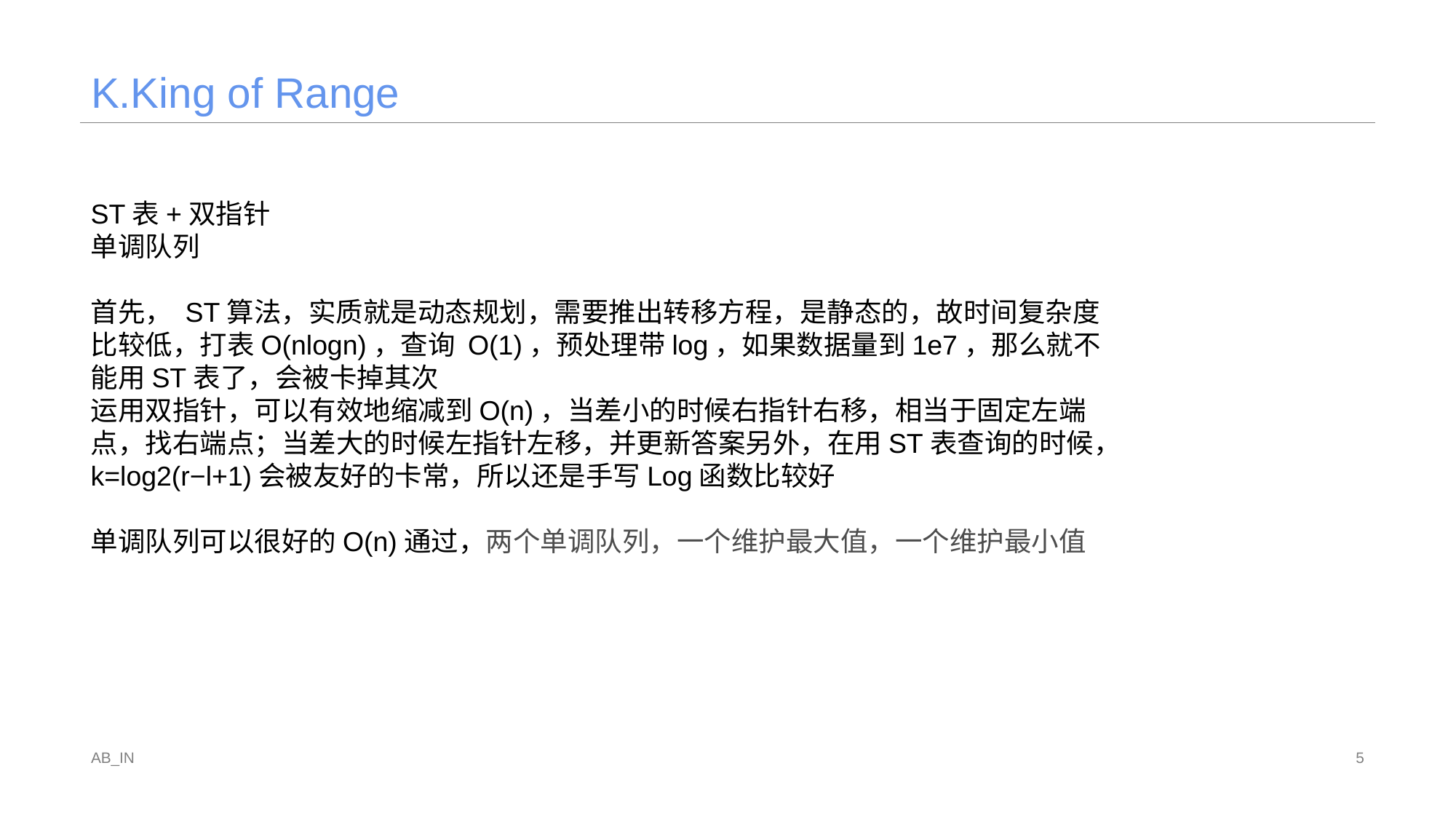

# K.King of Range
ST表+双指针
单调队列

首先， ST算法，实质就是动态规划，需要推出转移方程，是静态的，故时间复杂度比较低，打表O(nlogn)，查询 O(1)，预处理带log，如果数据量到1e7，那么就不能用ST表了，会被卡掉其次
运用双指针，可以有效地缩减到O(n)​，当差小的时候右指针右移，相当于固定左端点，找右端点；当差大的时候左指针左移，并更新答案另外，在用ST表查询的时候，k=log2(r−l+1)​会被友好的卡常，所​以还是手写Log函数比较好

单调队列可以很好的O(n)通过，两个单调队列，一个维护最大值，一个维护最小值
AB_IN
5